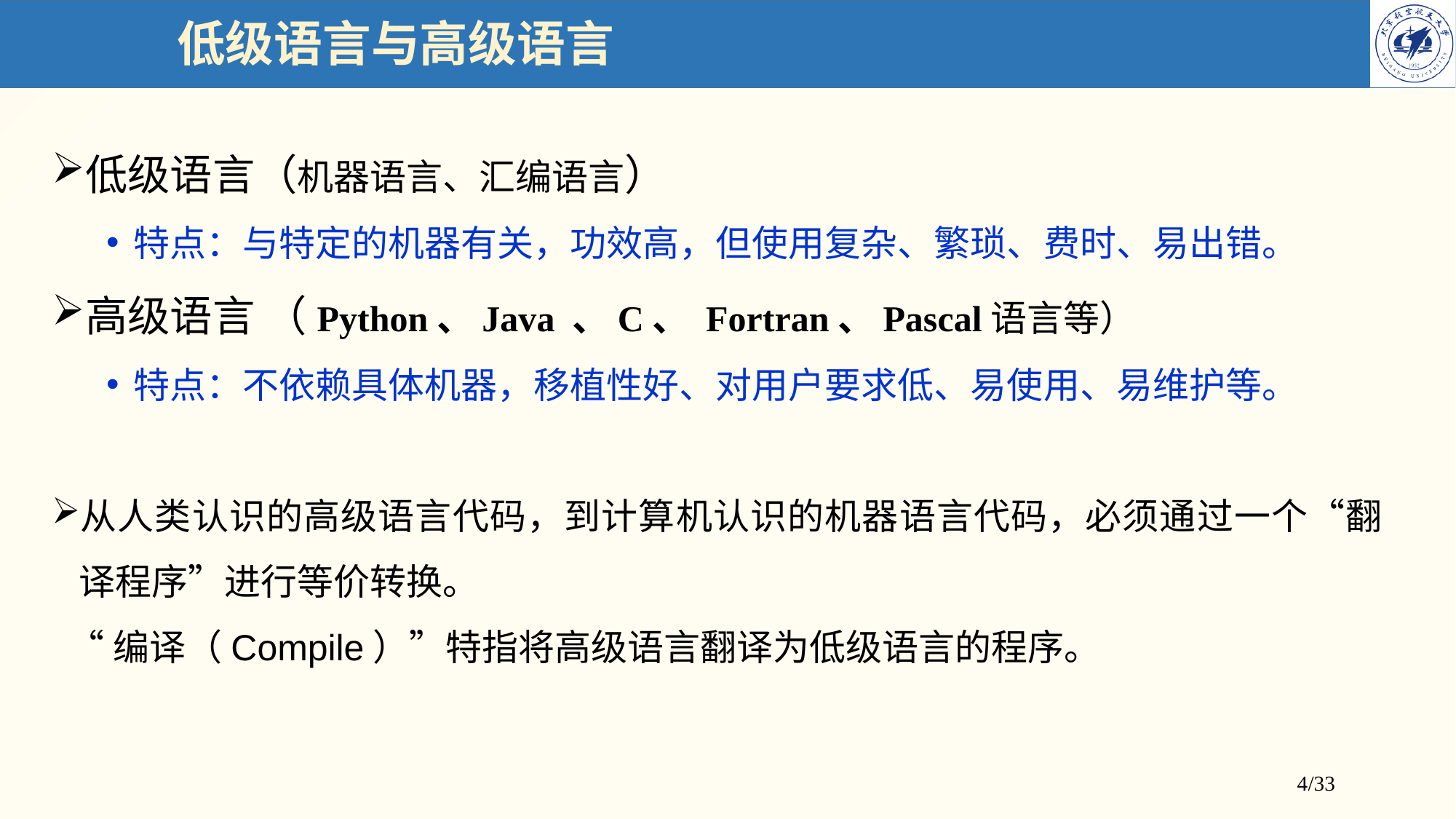

# 低级语言与高级语言
低级语言（机器语言、汇编语言）
特点：与特定的机器有关，功效高，但使用复杂、繁琐、费时、易出错。
高级语言 （Python、Java 、C、 Fortran、Pascal语言等）
特点：不依赖具体机器，移植性好、对用户要求低、易使用、易维护等。

从人类认识的高级语言代码，到计算机认识的机器语言代码，必须通过一个“翻译程序”进行等价转换。
  “编译（Compile）”特指将高级语言翻译为低级语言的程序。